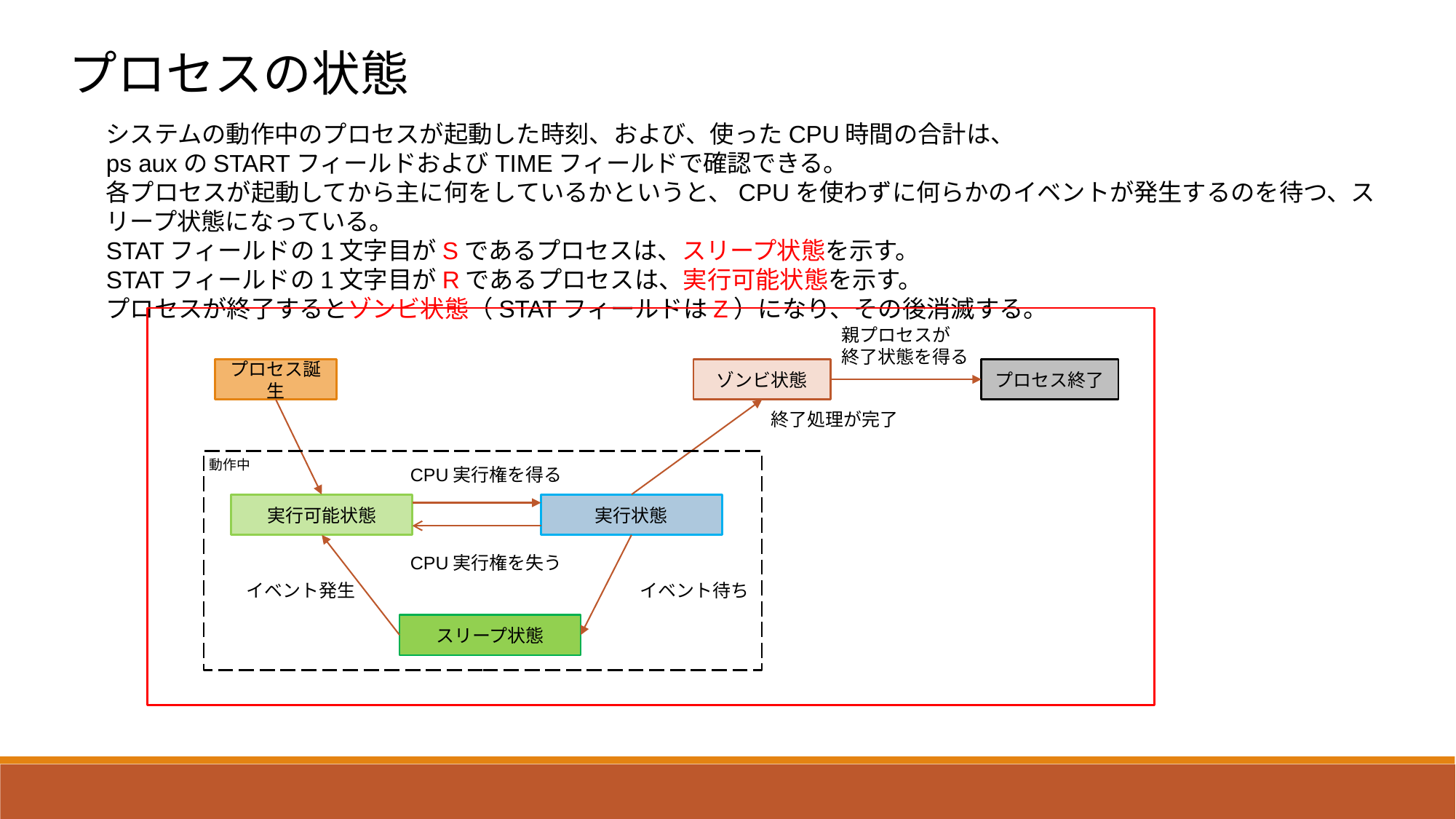

プロセスの状態
システムの動作中のプロセスが起動した時刻、および、使ったCPU時間の合計は、
ps auxのSTARTフィールドおよびTIMEフィールドで確認できる。
各プロセスが起動してから主に何をしているかというと、CPUを使わずに何らかのイベントが発生するのを待つ、スリープ状態になっている。
STATフィールドの1文字目がSであるプロセスは、スリープ状態を示す。
STATフィールドの1文字目がRであるプロセスは、実行可能状態を示す。
プロセスが終了するとゾンビ状態（STATフィールドはZ）になり、その後消滅する。

親プロセスが
終了状態を得る
プロセス誕生
ゾンビ状態
プロセス終了
終了処理が完了
動作中

CPU実行権を得る
実行可能状態
実行状態
CPU実行権を失う
イベント発生
イベント待ち
スリープ状態